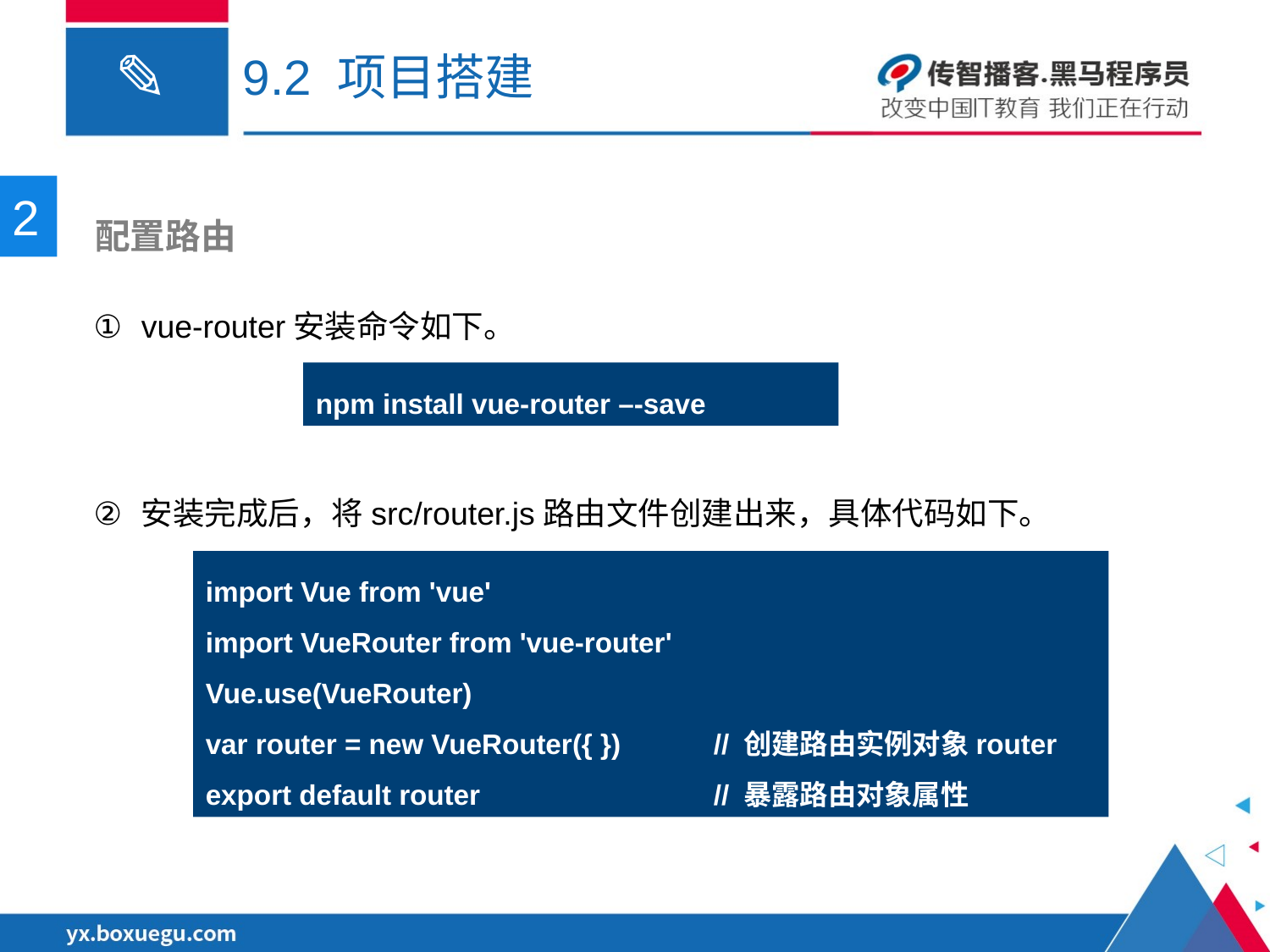

# 9.2 项目搭建

2
  配置路由
vue-router安装命令如下。
npm install vue-router –-save
安装完成后，将src/router.js路由文件创建出来，具体代码如下。
import Vue from 'vue'
import VueRouter from 'vue-router'
Vue.use(VueRouter)
var router = new VueRouter({ }) 	// 创建路由实例对象router
export default router  		// 暴露路由对象属性